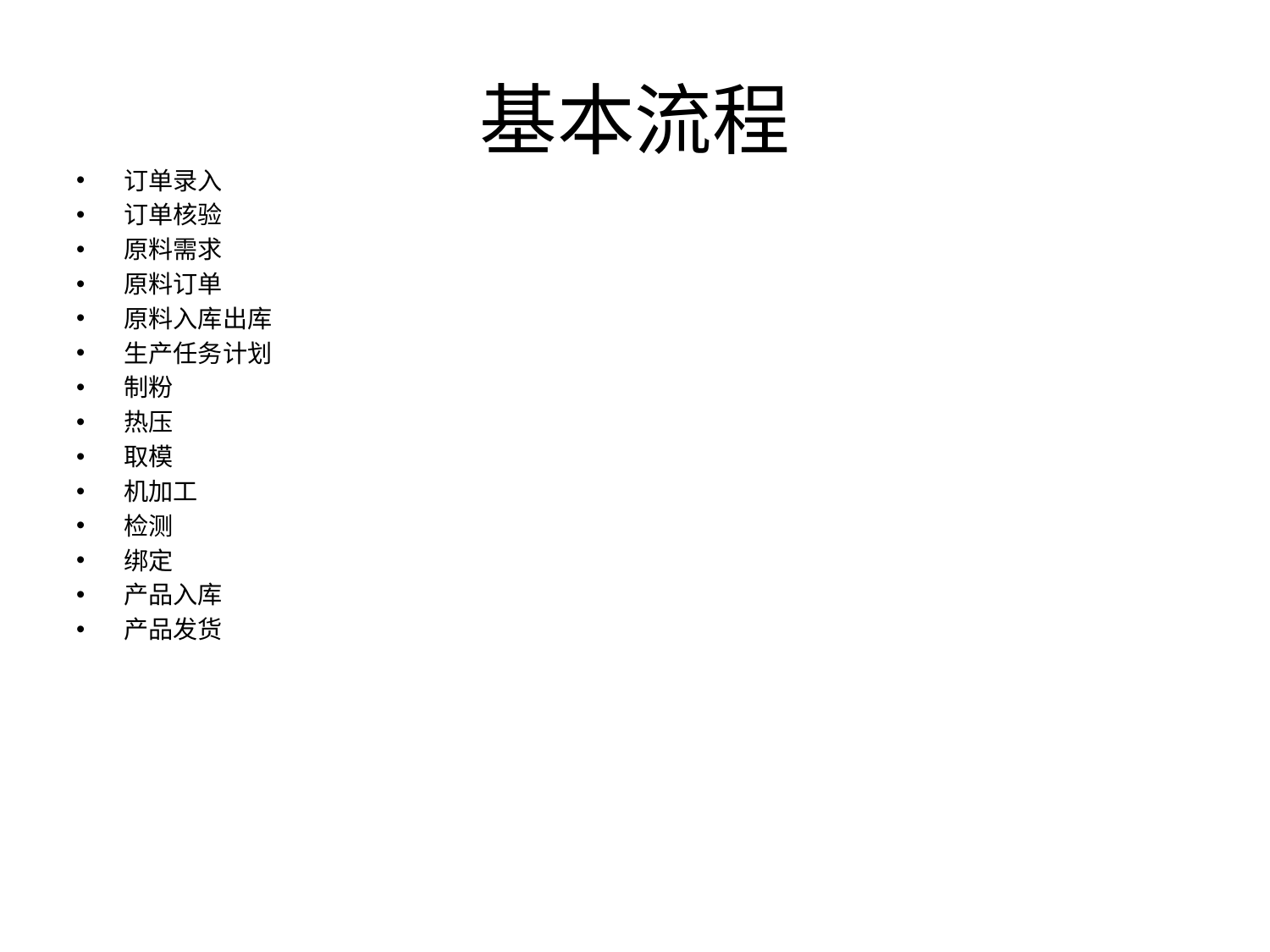

# 基本流程
订单录入
订单核验
原料需求
原料订单
原料入库出库
生产任务计划
制粉
热压
取模
机加工
检测
绑定
产品入库
产品发货